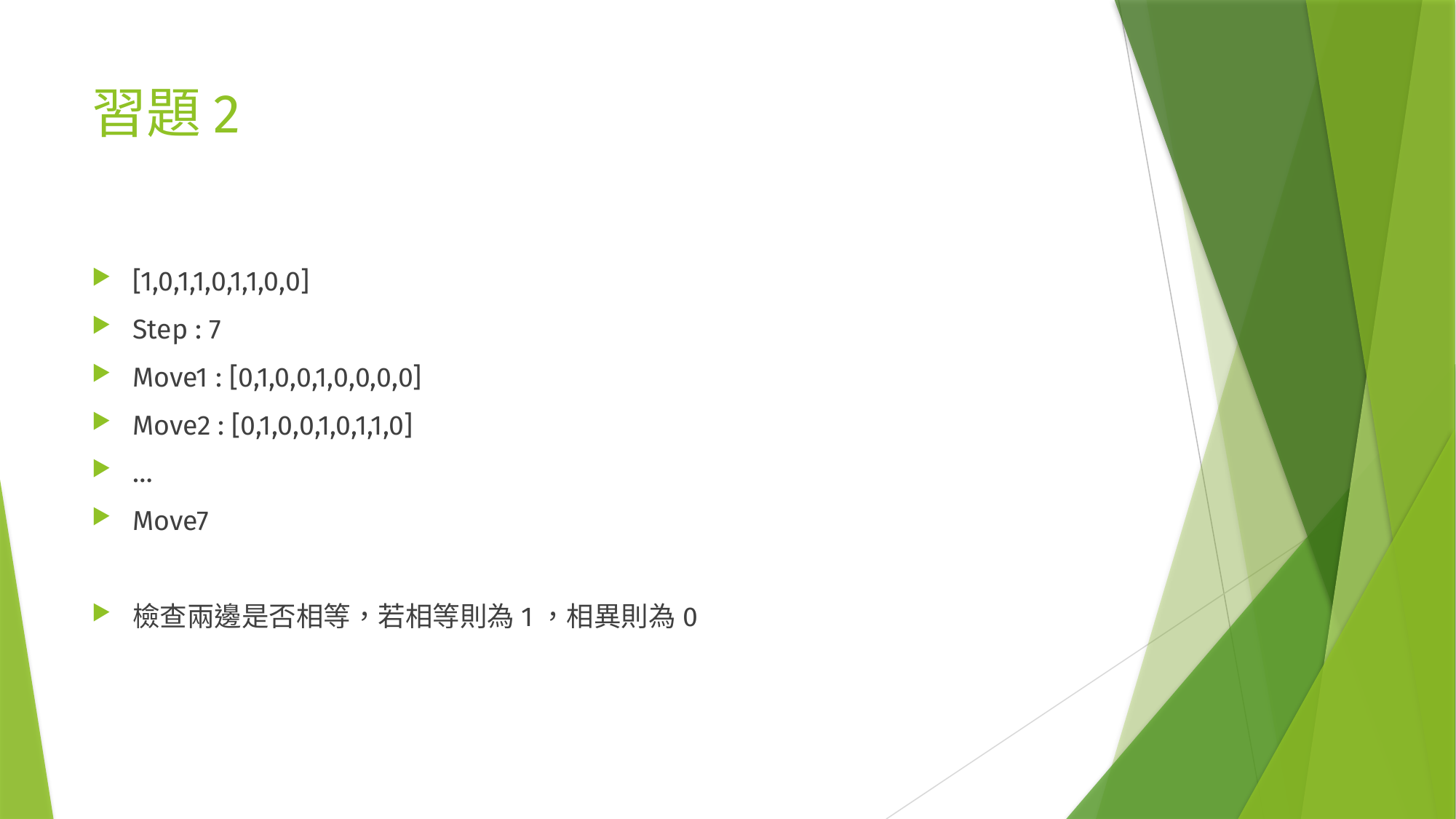

# 習題2
[1,0,1,1,0,1,1,0,0]
Step : 7
Move1 : [0,1,0,0,1,0,0,0,0]
Move2 : [0,1,0,0,1,0,1,1,0]
…
Move7

檢查兩邊是否相等，若相等則為1，相異則為0